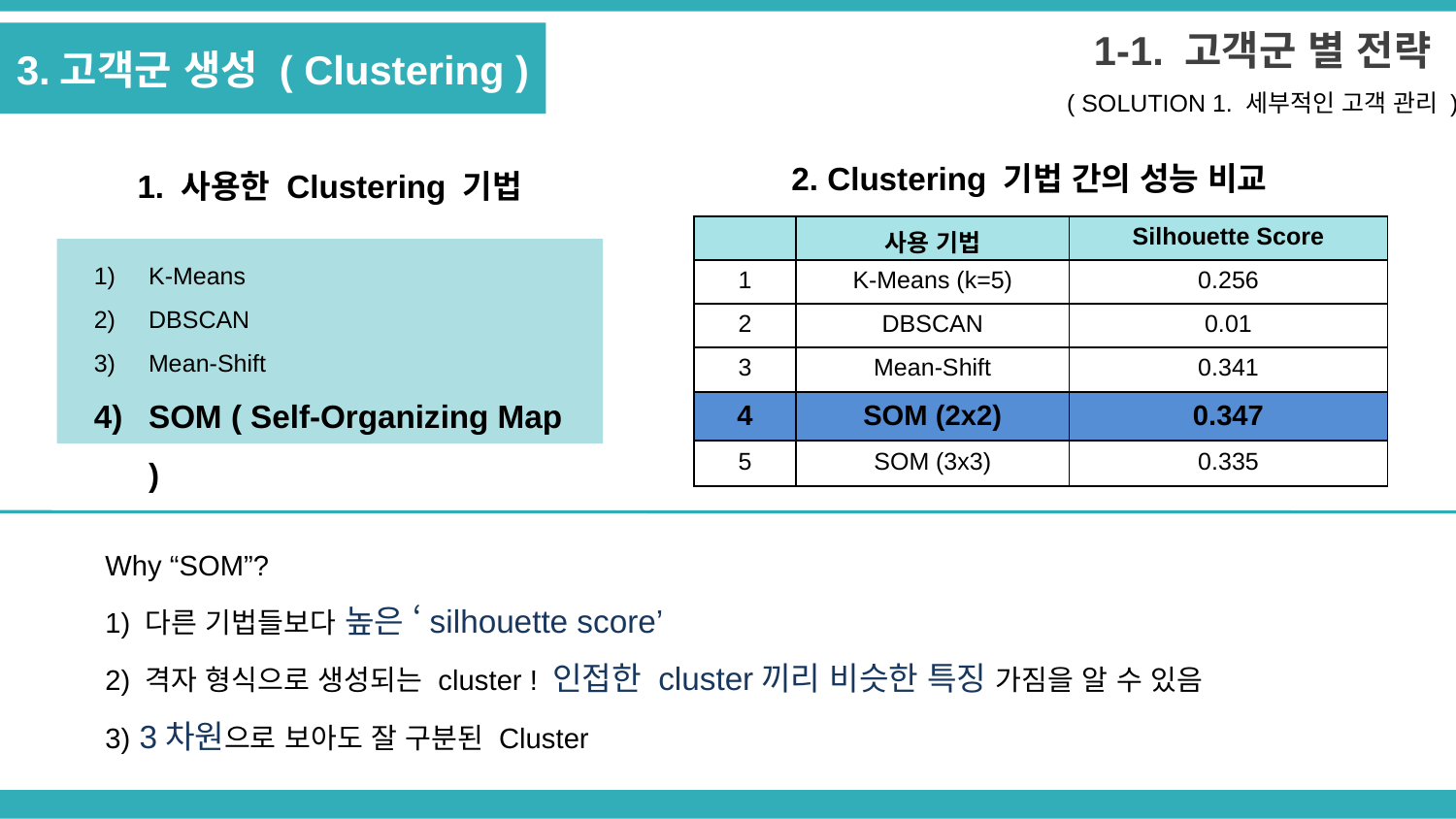

1-1. 고객군 별 전략
3.고객군 생성 ( Clustering )
( SOLUTION 1. 세부적인 고객 관리 )
2. Clustering 기법 간의 성능 비교
1. 사용한 Clustering 기법
|  | 사용 기법 | Silhouette Score |
| --- | --- | --- |
| 1 | K-Means (k=5) | 0.256 |
| 2 | DBSCAN | 0.01 |
| 3 | Mean-Shift | 0.341 |
| 4 | SOM (2x2) | 0.347 |
| 5 | SOM (3x3) | 0.335 |

K-Means
DBSCAN
Mean-Shift
SOM ( Self-Organizing Map )
Why “SOM”?
1) 다른 기법들보다 높은 ‘silhouette score’
2) 격자 형식으로 생성되는 cluster ! 인접한 cluster끼리 비슷한 특징 가짐을 알 수 있음
3) 3차원으로 보아도 잘 구분된 Cluster